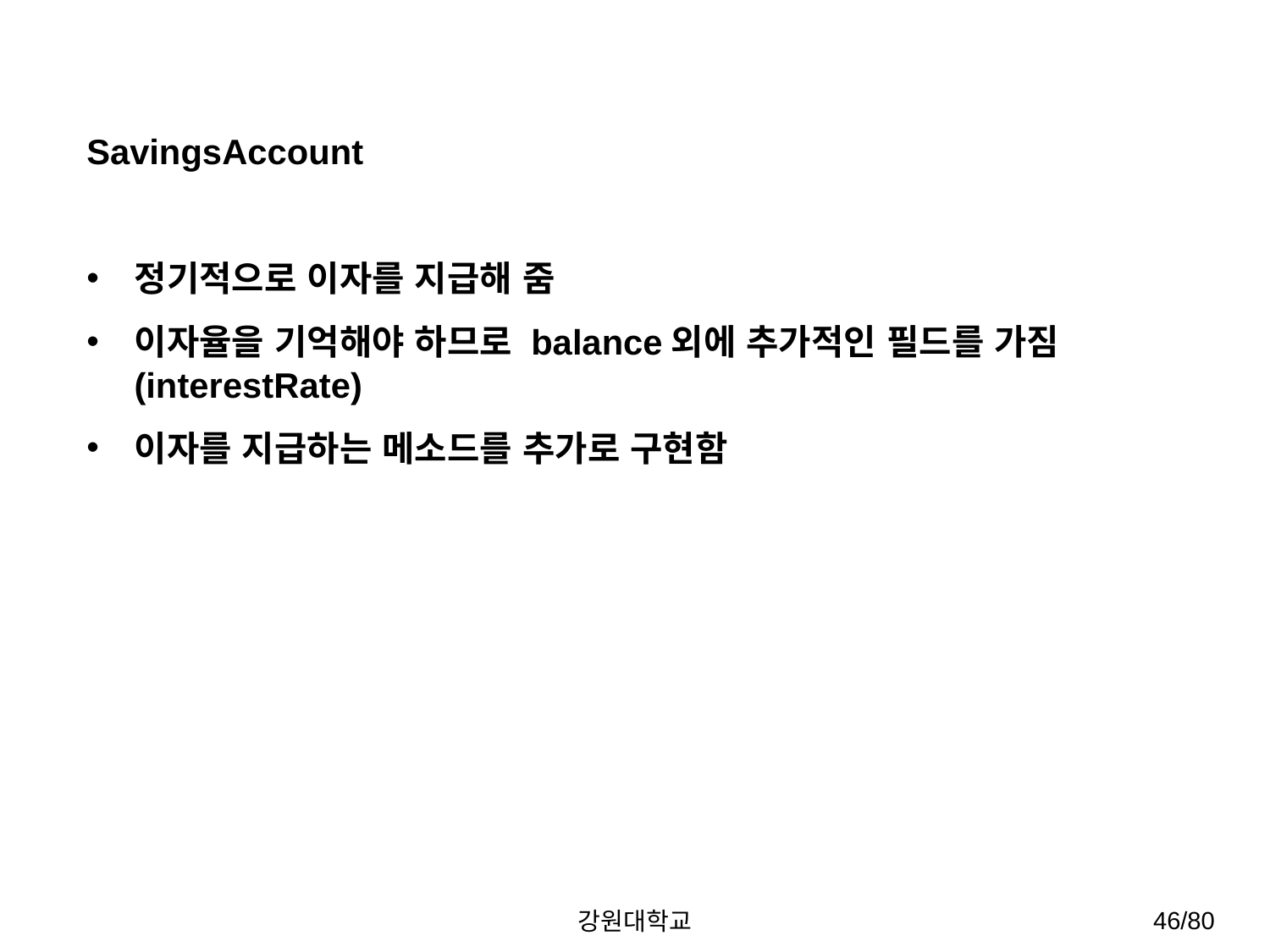

SavingsAccount

정기적으로 이자를 지급해 줌
이자율을 기억해야 하므로 balance외에 추가적인 필드를 가짐(interestRate)
이자를 지급하는 메소드를 추가로 구현함
강원대학교